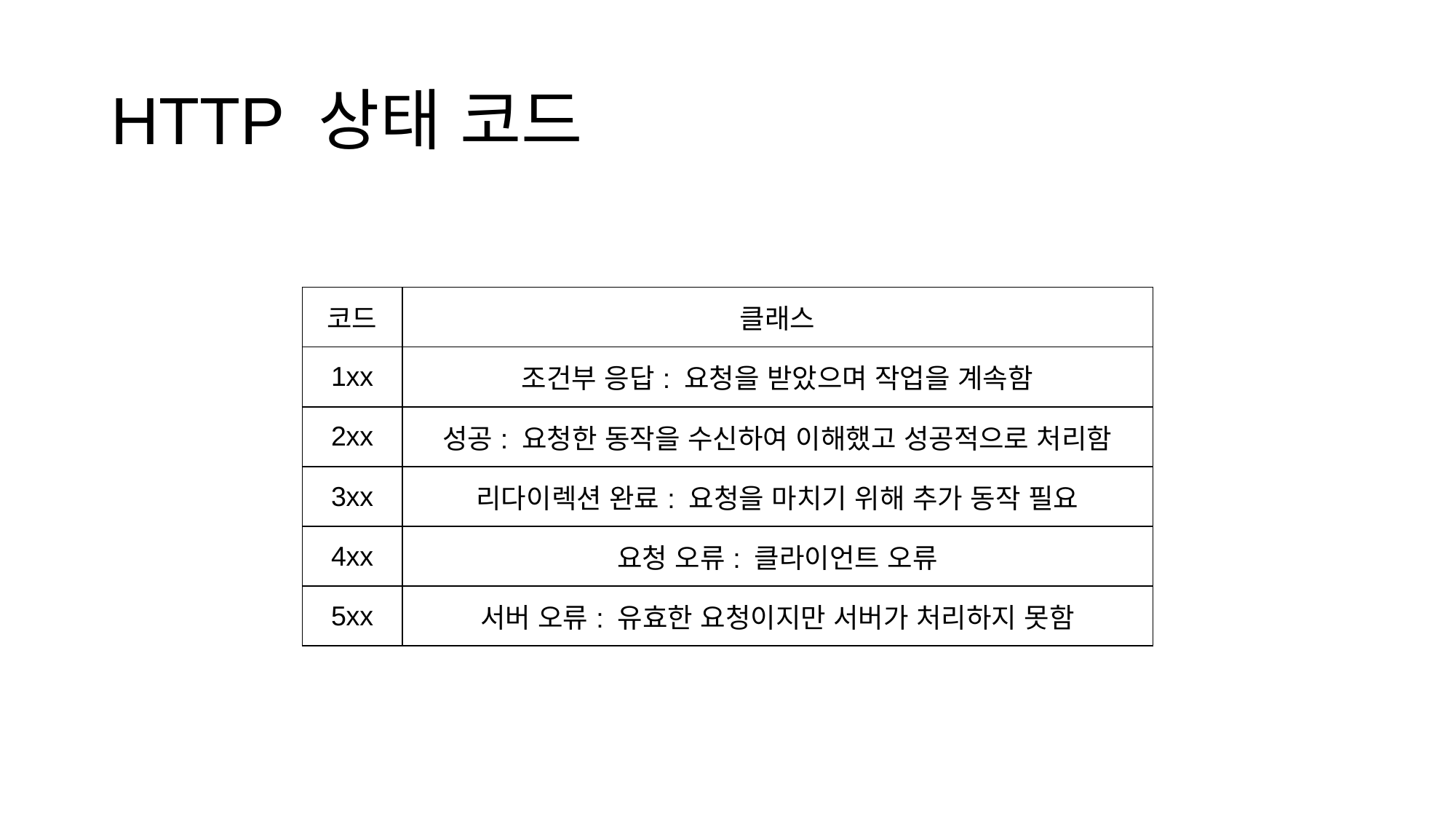

# HTTP 상태 코드
| 코드 | 클래스 |
| --- | --- |
| 1xx | 조건부 응답: 요청을 받았으며 작업을 계속함 |
| 2xx | 성공: 요청한 동작을 수신하여 이해했고 성공적으로 처리함 |
| 3xx | 리다이렉션 완료: 요청을 마치기 위해 추가 동작 필요 |
| 4xx | 요청 오류: 클라이언트 오류 |
| 5xx | 서버 오류: 유효한 요청이지만 서버가 처리하지 못함 |